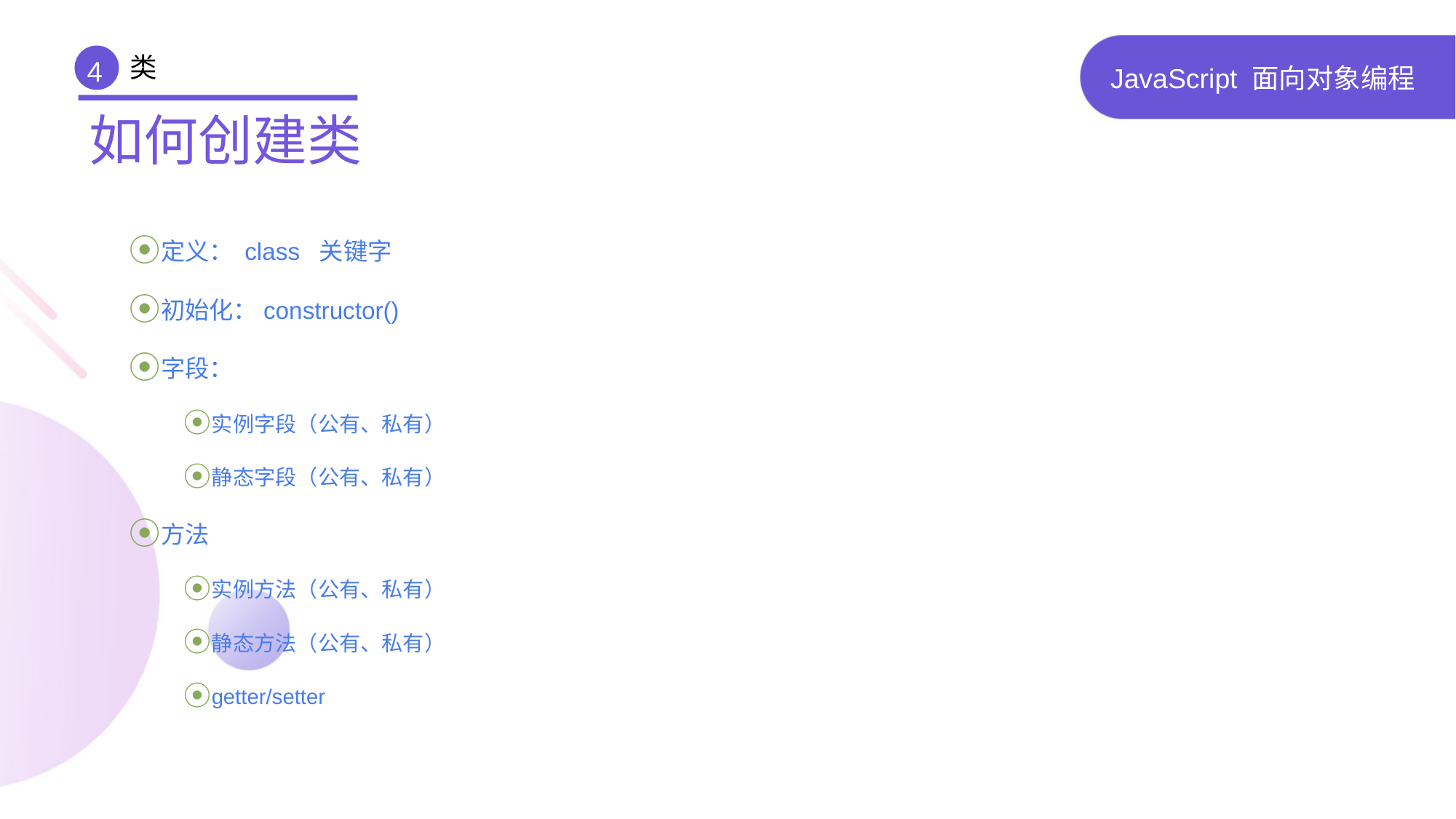

类
4
# JavaScript 面向对象编程
如何创建类
定义： class  关键字
初始化：constructor()
字段：
实例字段（公有、私有）
静态字段（公有、私有）
方法
实例方法（公有、私有）
静态方法（公有、私有）
getter/setter